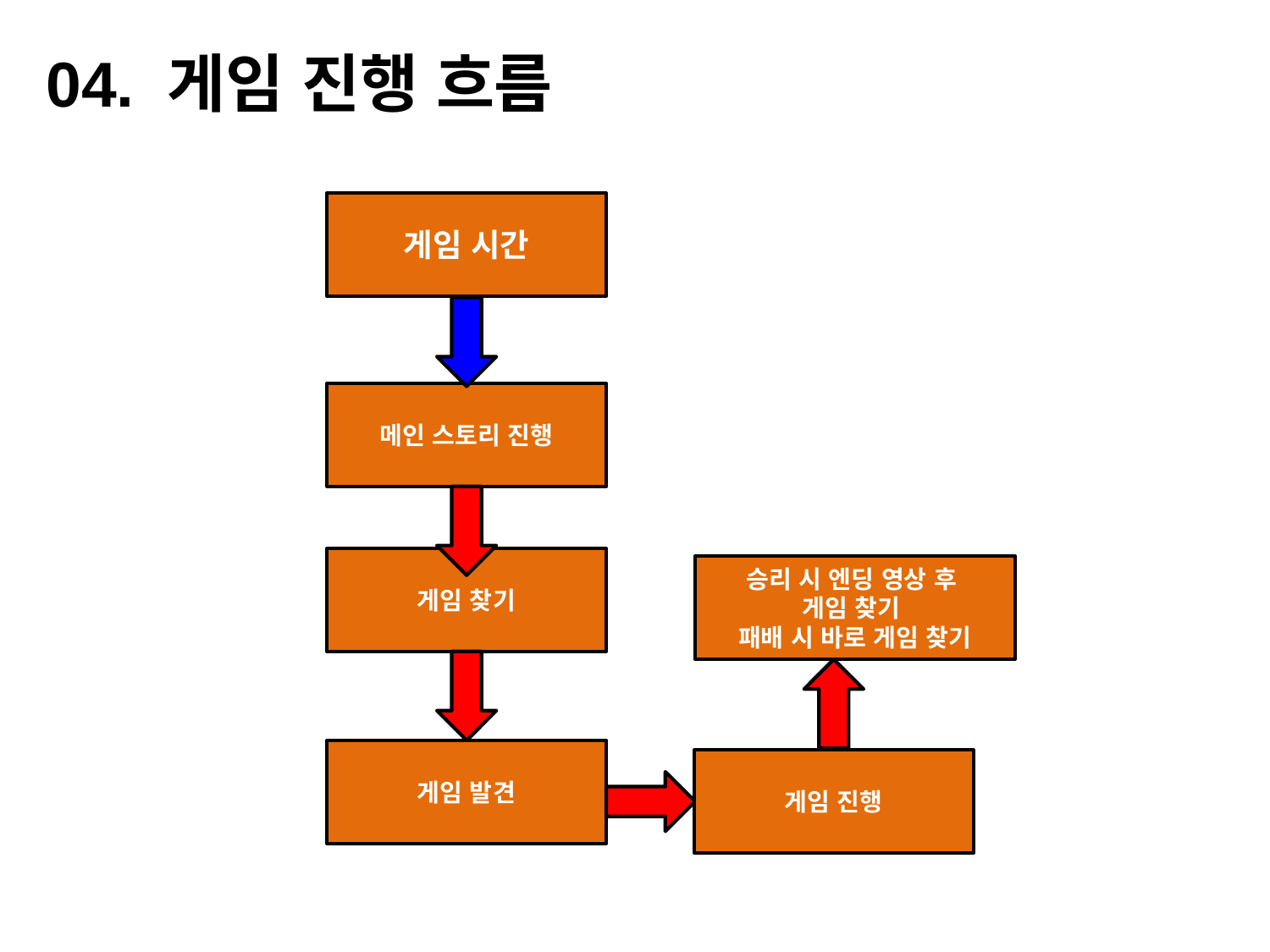

04. 게임 진행 흐름
게임 시간

메인 스토리 진행

게임 찾기
승리 시 엔딩 영상 후
게임 찾기
패배 시 바로 게임 찾기

게임 발견
게임 진행